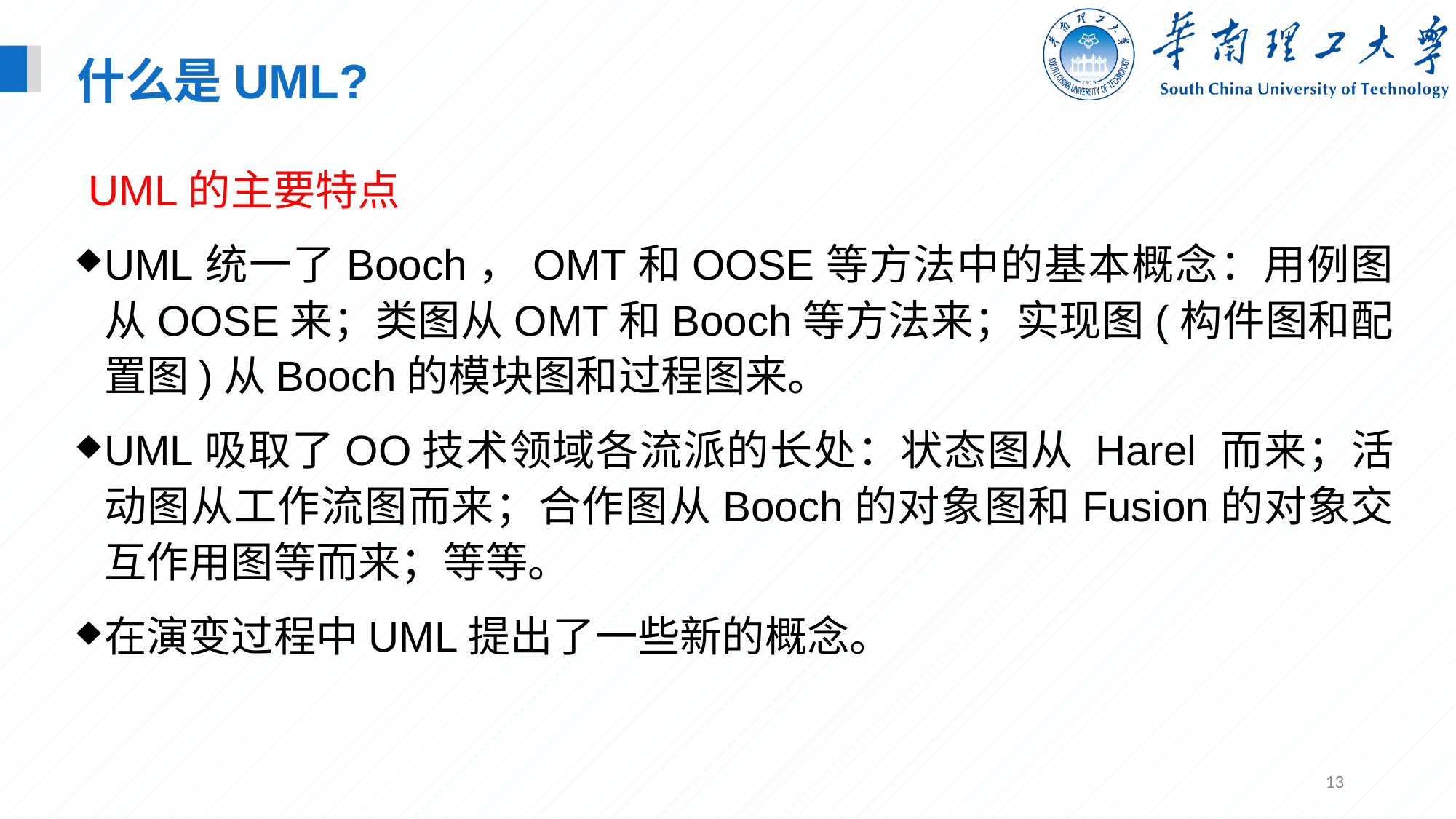

什么是UML?
 UML的主要特点
UML统一了Booch，OMT和OOSE等方法中的基本概念：用例图从OOSE来；类图从OMT和Booch等方法来；实现图(构件图和配置图)从Booch的模块图和过程图来。
UML吸取了OO技术领域各流派的长处：状态图从 Harel 而来；活动图从工作流图而来；合作图从Booch的对象图和Fusion的对象交互作用图等而来；等等。
在演变过程中UML提出了一些新的概念。
13